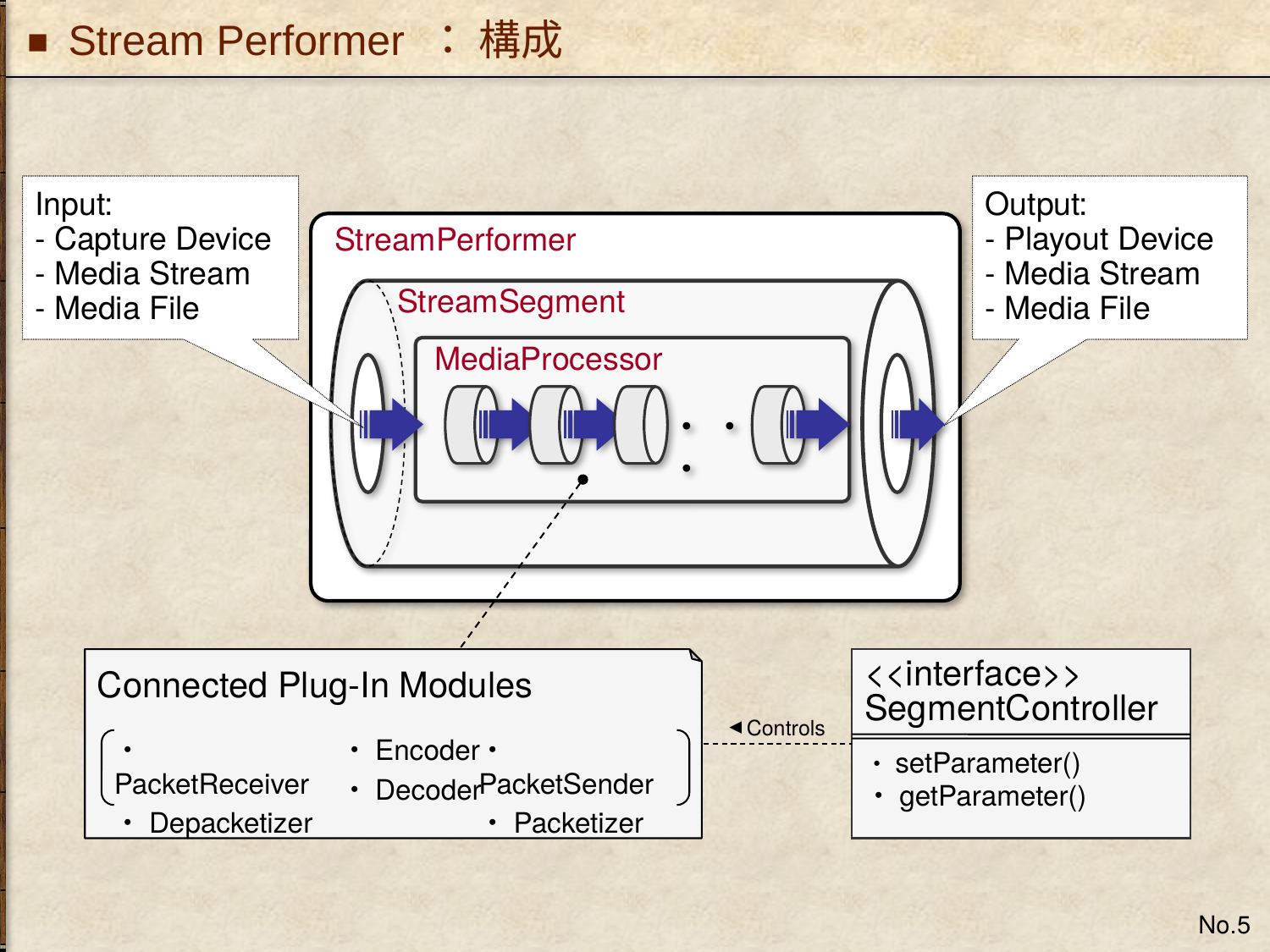

# Stream Performer ： 構成

Input:
- Capture Device
- Media Stream
- Media File
Output:
- Playout Device
- Media Stream
- Media File
StreamPerformer

StreamSegment

MediaProcessor

・ ・ ・

Connected Plug-In Modules

<<interface>>
SegmentController
・setParameter()
・getParameter()
Controls
▲
・PacketReceiver
・Depacketizer
・Encoder
・Decoder
・PacketSender
・Packetizer

No.5